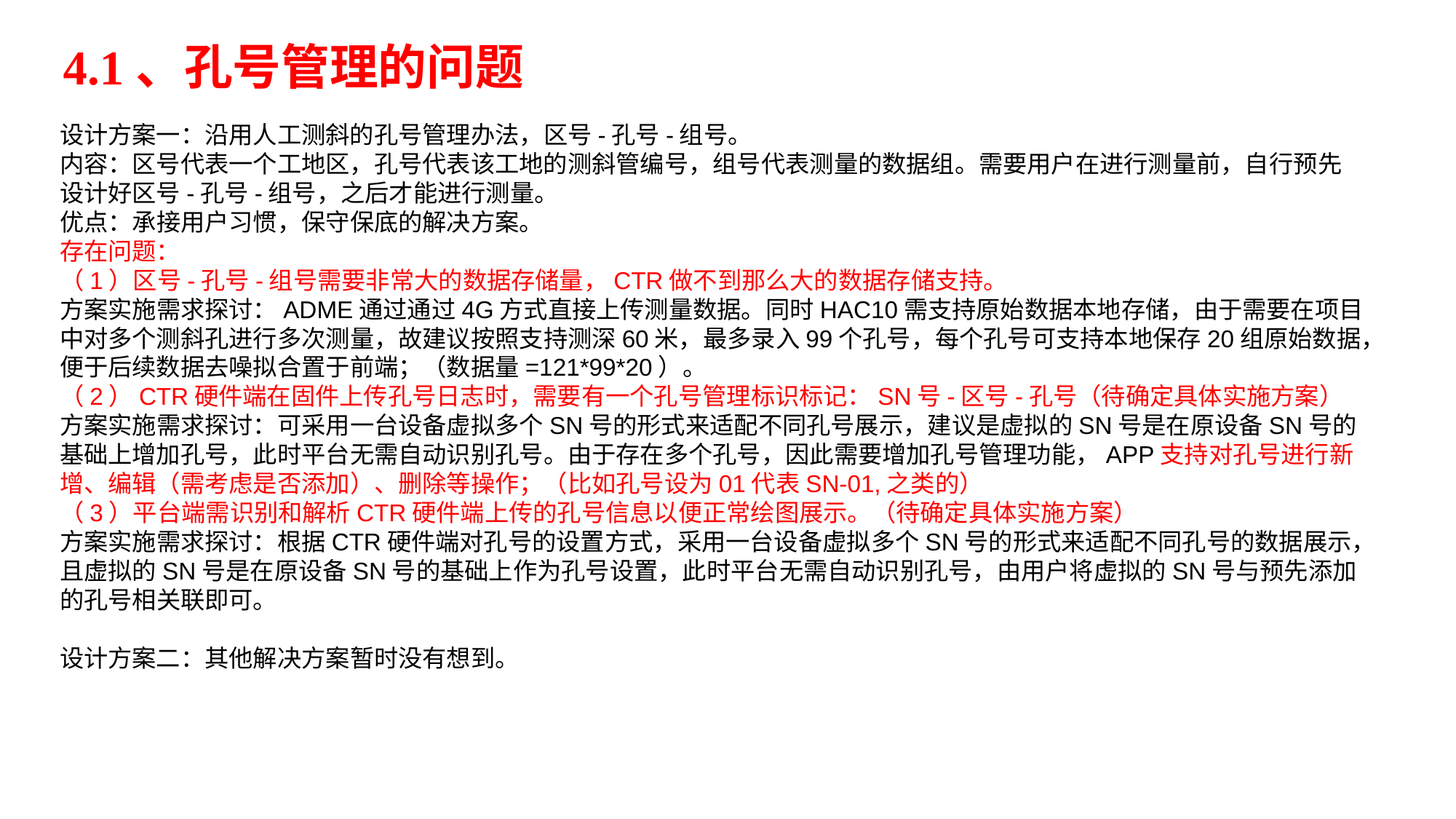

4.1、孔号管理的问题
设计方案一：沿用人工测斜的孔号管理办法，区号-孔号-组号。
内容：区号代表一个工地区，孔号代表该工地的测斜管编号，组号代表测量的数据组。需要用户在进行测量前，自行预先设计好区号-孔号-组号，之后才能进行测量。
优点：承接用户习惯，保守保底的解决方案。
存在问题：
（1）区号-孔号-组号需要非常大的数据存储量，CTR做不到那么大的数据存储支持。
方案实施需求探讨：ADME通过通过4G方式直接上传测量数据。同时HAC10需支持原始数据本地存储，由于需要在项目中对多个测斜孔进行多次测量，故建议按照支持测深60米，最多录入99个孔号，每个孔号可支持本地保存20组原始数据，便于后续数据去噪拟合置于前端；（数据量=121*99*20）。
（2）CTR硬件端在固件上传孔号日志时，需要有一个孔号管理标识标记：SN号-区号-孔号（待确定具体实施方案）
方案实施需求探讨：可采用一台设备虚拟多个SN号的形式来适配不同孔号展示，建议是虚拟的SN号是在原设备SN号的基础上增加孔号，此时平台无需自动识别孔号。由于存在多个孔号，因此需要增加孔号管理功能，APP支持对孔号进行新增、编辑（需考虑是否添加）、删除等操作；（比如孔号设为01代表SN-01,之类的）
（3）平台端需识别和解析CTR硬件端上传的孔号信息以便正常绘图展示。（待确定具体实施方案）
方案实施需求探讨：根据CTR硬件端对孔号的设置方式，采用一台设备虚拟多个SN号的形式来适配不同孔号的数据展示，且虚拟的SN号是在原设备SN号的基础上作为孔号设置，此时平台无需自动识别孔号，由用户将虚拟的SN号与预先添加的孔号相关联即可。

设计方案二：其他解决方案暂时没有想到。